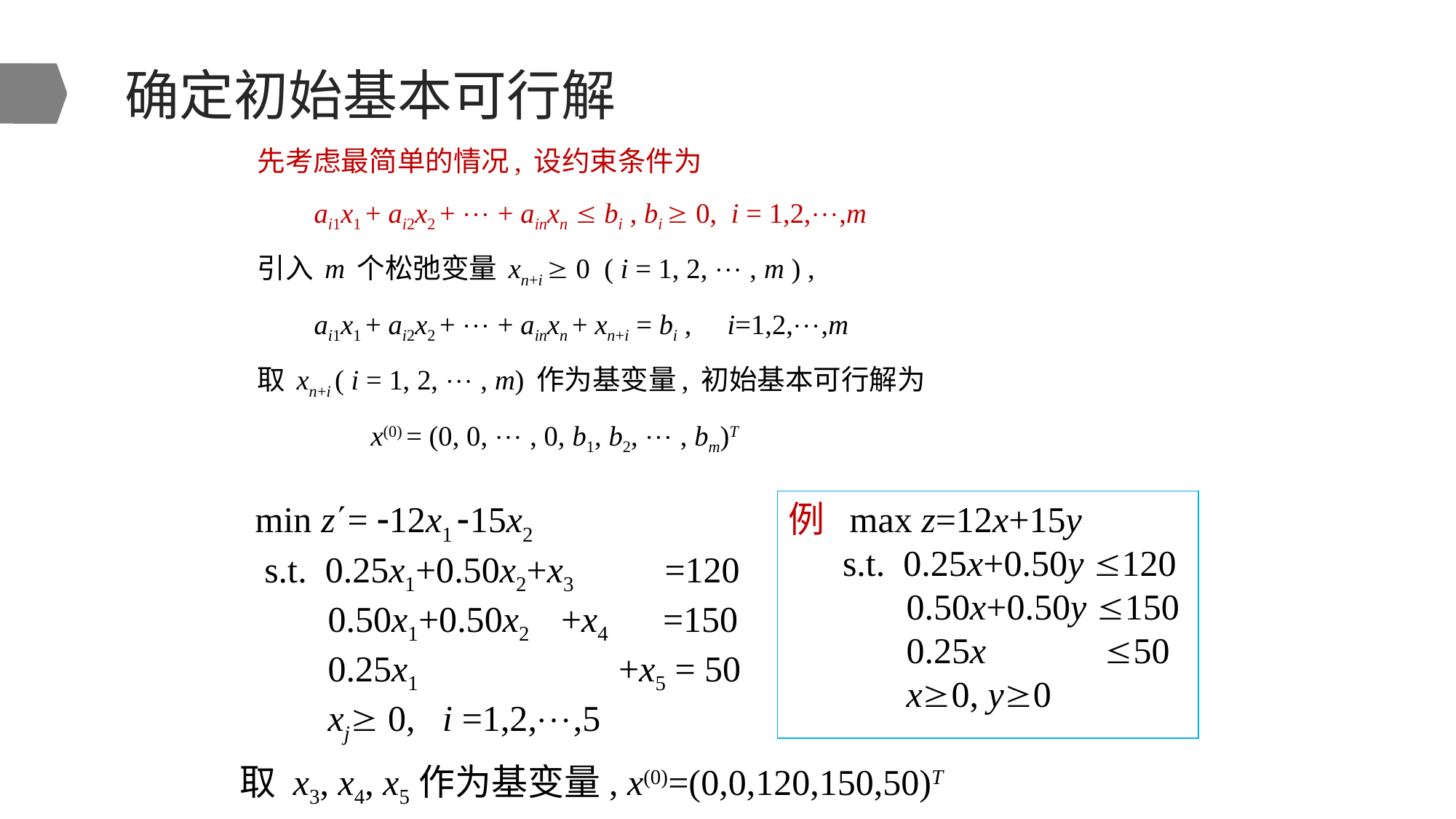

# 确定初始基本可行解
41
先考虑最简单的情况, 设约束条件为
        ai1x1 + ai2x2 + … + ainxn ≤ bi , bi ≥ 0,  i = 1,2,…,m
引入 m 个松弛变量 xn+i ≥ 0  ( i = 1, 2, … , m ) ,
        ai1x1 + ai2x2 + … + ainxn + xn+i = bi ,     i=1,2,…,m
取 xn+i ( i = 1, 2, … , m) 作为基变量, 初始基本可行解为
                x(0) = (0, 0, … , 0, b1, b2, … , bm)T
例  max z=12x+15y
      s.t.  0.25x+0.50y ≤120
             0.50x+0.50y ≤150
             0.25x             ≤50
             x≥0, y≥0
min z′= −12x1 −15x2
 s.t.  0.25x1+0.50x2+x3          =120
        0.50x1+0.50x2      +x4      =150
        0.25x1                      +x5 = 50
        xj≥ 0,   i =1,2,…,5
取 x3, x4, x5作为基变量, x(0)=(0,0,120,150,50)T